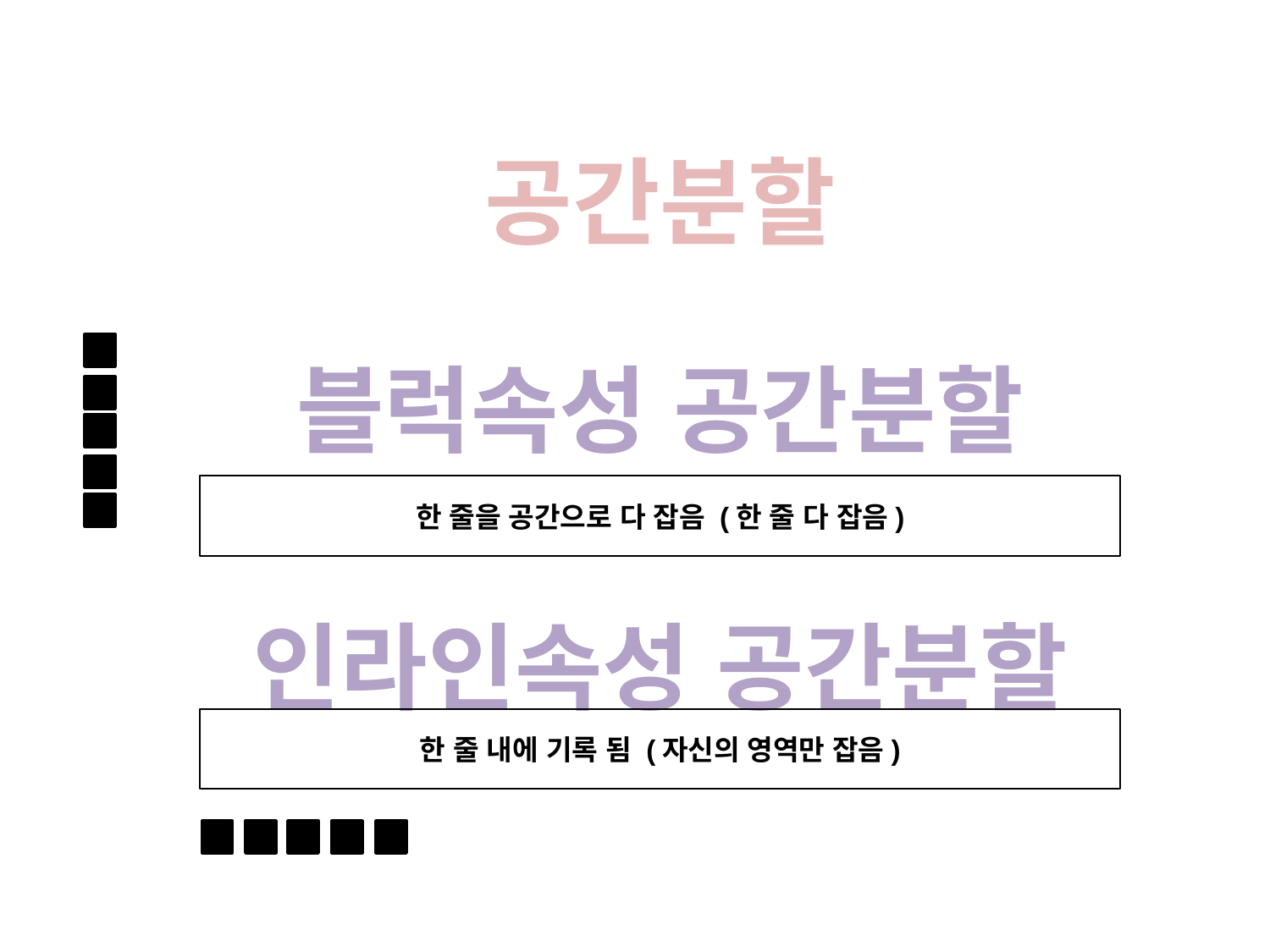

공간분할

블럭속성 공간분할

한 줄을 공간으로 다 잡음 (한 줄 다 잡음)

인라인속성 공간분할
한 줄 내에 기록 됨 (자신의 영역만 잡음)